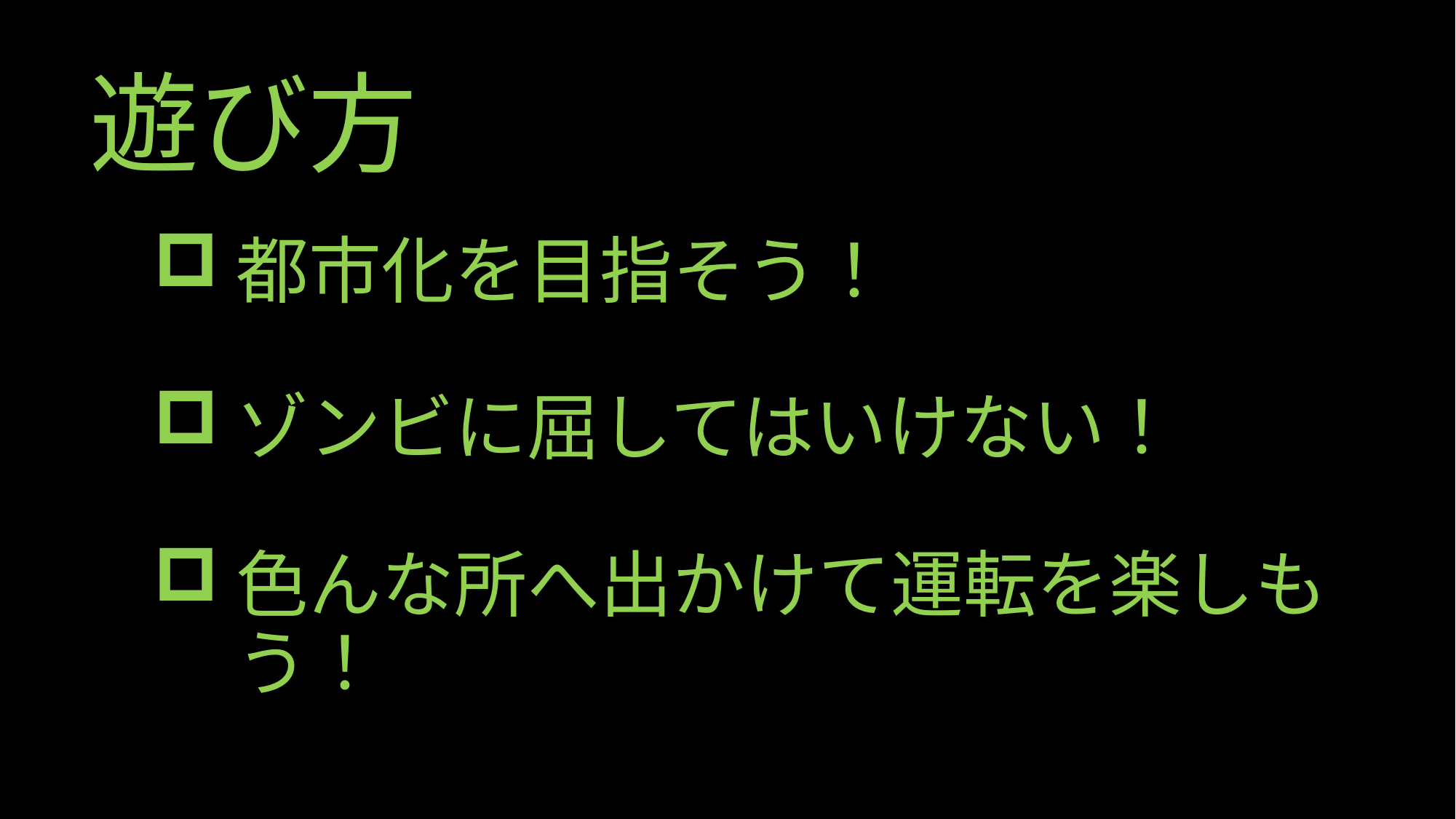

# 遊び方
都市化を目指そう！

ゾンビに屈してはいけない！

色んな所へ出かけて運転を楽しもう！